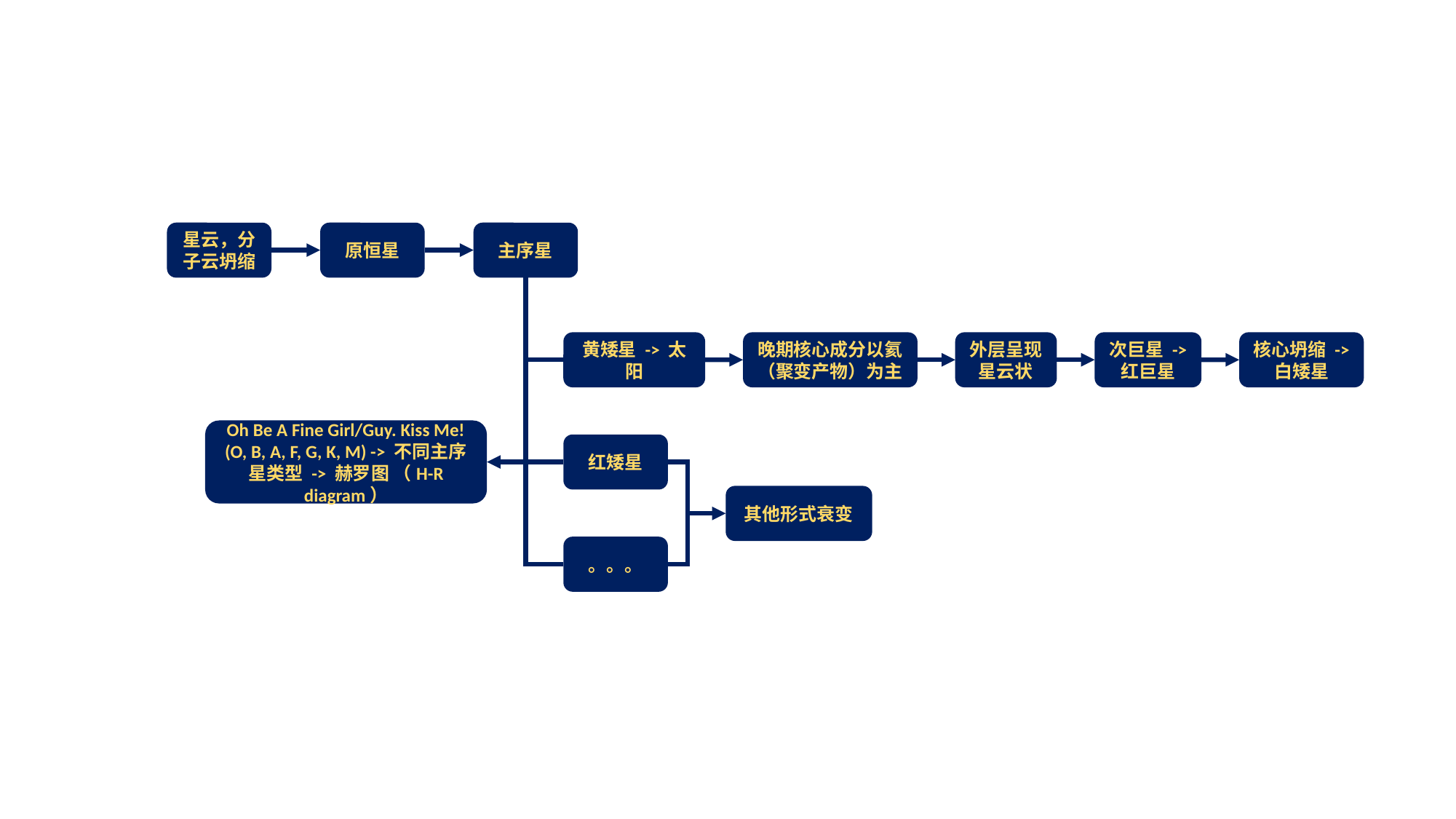

星云，分子云坍缩
原恒星
主序星
黄矮星 -> 太阳
晚期核心成分以氦（聚变产物）为主
外层呈现星云状
次巨星 -> 红巨星
核心坍缩 -> 白矮星
Oh Be A Fine Girl/Guy. Kiss Me!
(O, B, A, F, G, K, M) -> 不同主序星类型 -> 赫罗图 （H-R diagram）
红矮星
其他形式衰变
。。。